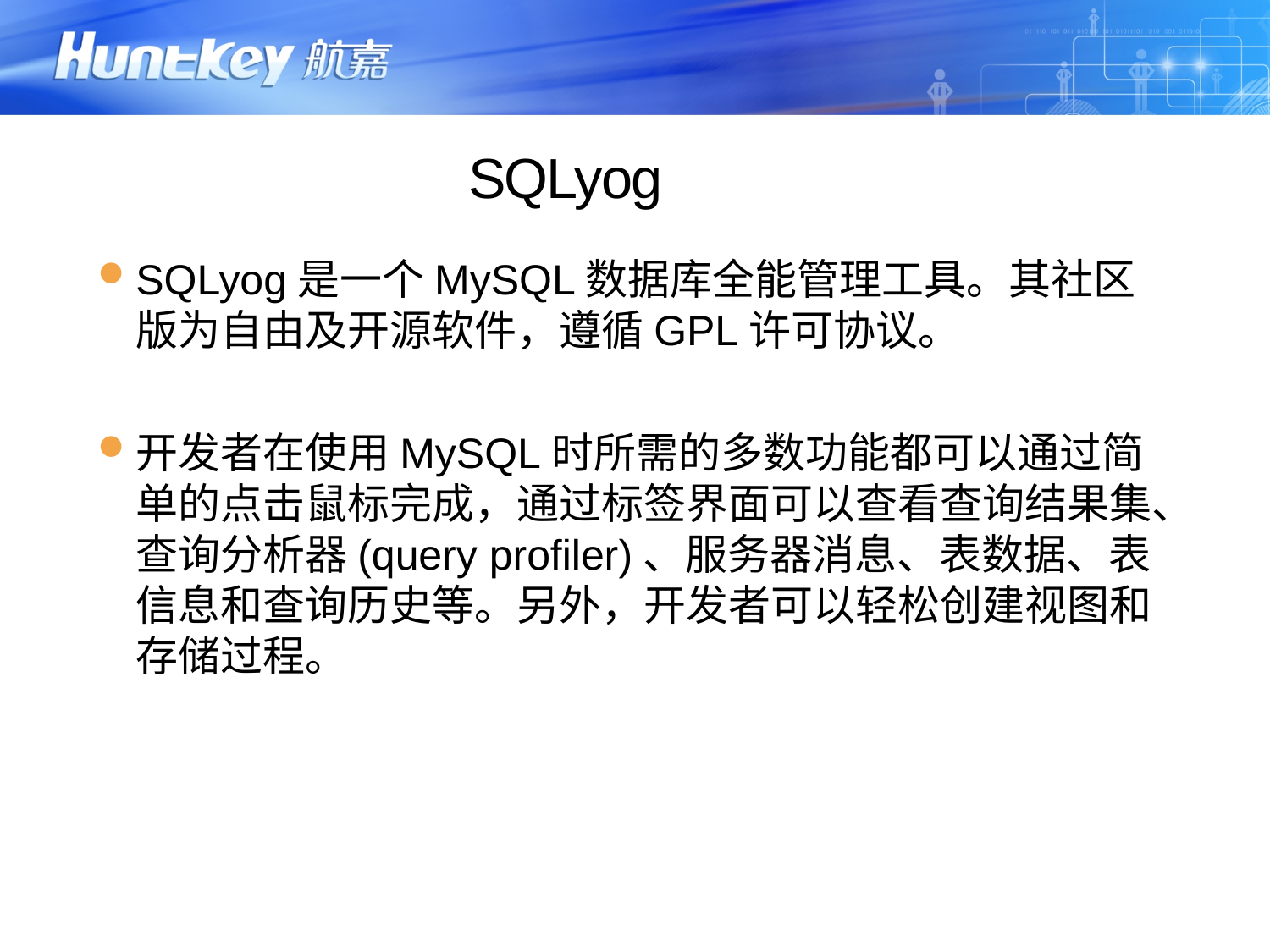

# SQLyog
SQLyog是一个MySQL数据库全能管理工具。其社区版为自由及开源软件，遵循GPL许可协议。

开发者在使用MySQL时所需的多数功能都可以通过简单的点击鼠标完成，通过标签界面可以查看查询结果集、查询分析器(query profiler)、服务器消息、表数据、表信息和查询历史等。另外，开发者可以轻松创建视图和存储过程。